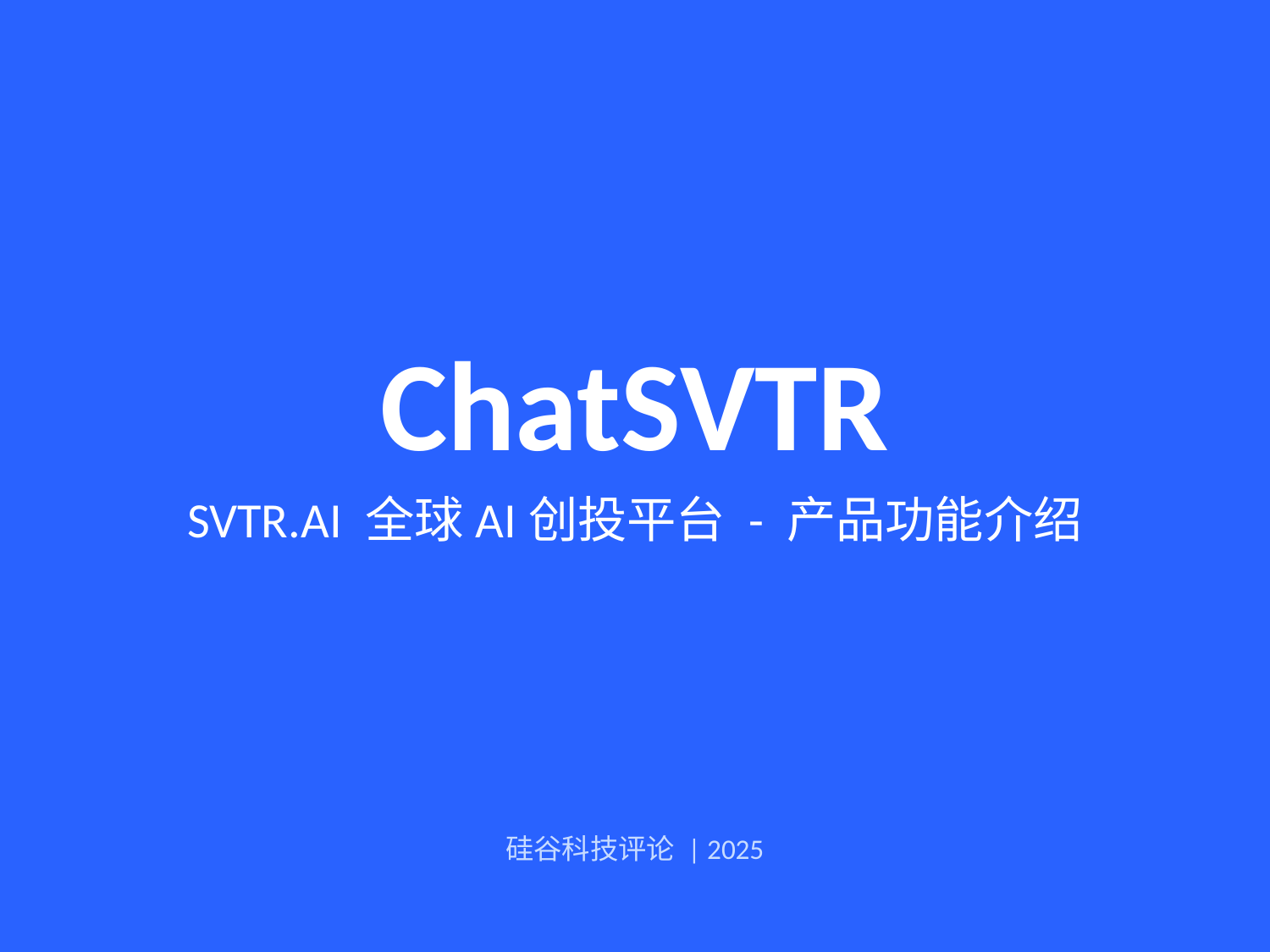

ChatSVTR
SVTR.AI 全球AI创投平台 - 产品功能介绍
硅谷科技评论 | 2025